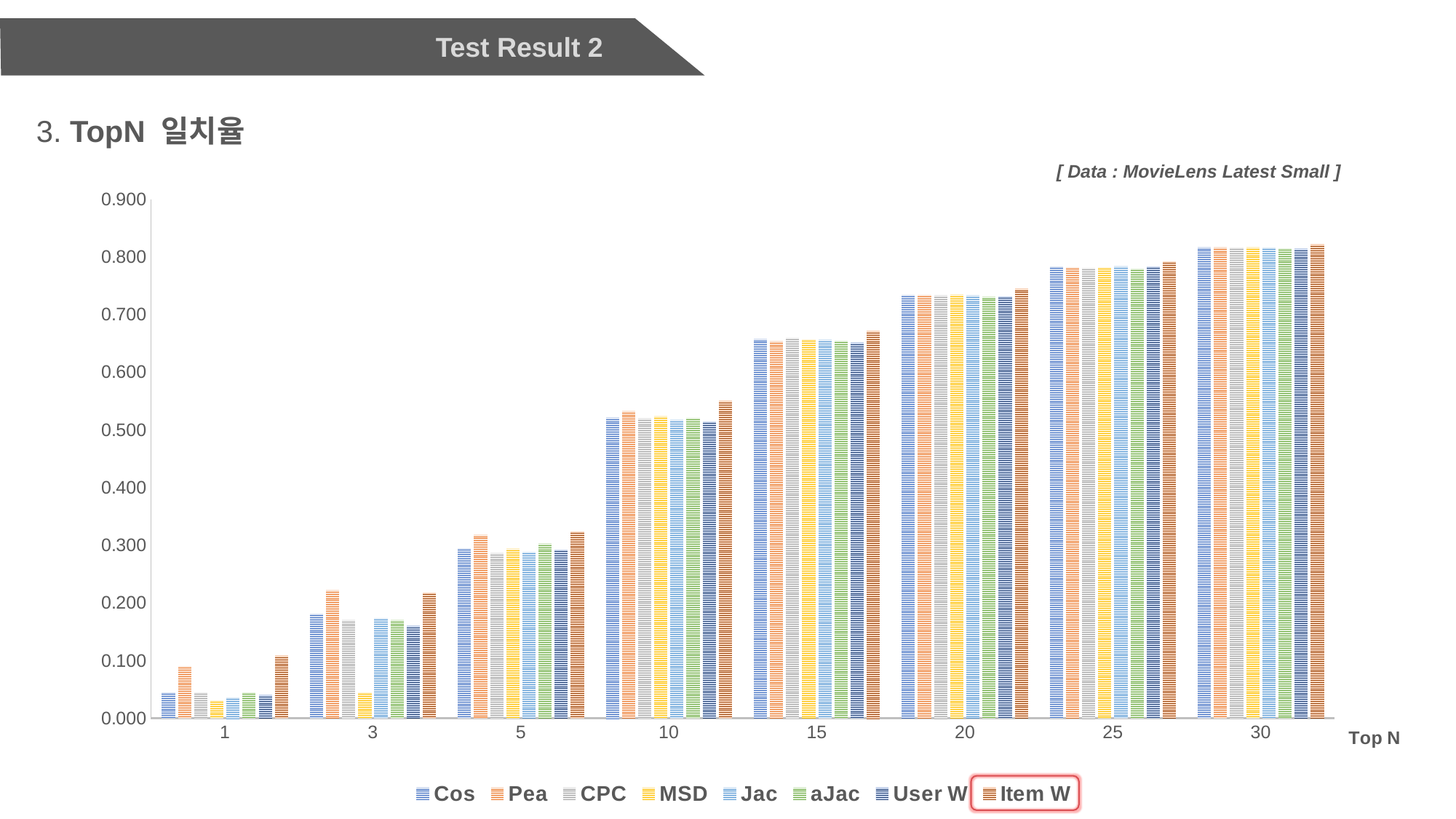

Test Result 2
3. TopN 일치율
[ Data : MovieLens Latest Small ]

### Chart

| Category | Cos | Pea | CPC | MSD | Jac | aJac | User W | Item W |
|---|---|---|---|---|---|---|---|---|
| 1 | 0.04545455 | 0.09090909 | 0.04545455 | 0.03181818 | 0.03636364 | 0.04545455 | 0.04090909 | 0.1090909 |
| 3 | 0.1818182 | 0.2227273 | 0.1712121 | 0.04545455 | 0.1742424 | 0.1712121 | 0.1606061 | 0.2181818 |
| 5 | 0.2954545 | 0.3190909 | 0.2872727 | 0.2945455 | 0.2890909 | 0.3036364 | 0.2927273 | 0.3245455 |
| 10 | 0.5222727 | 0.5336364 | 0.5209091 | 0.5245455 | 0.5181818 | 0.5213636 | 0.5154545 | 0.5509091 |
| 15 | 0.6587879 | 0.6548485 | 0.660303 | 0.6575758 | 0.6572727 | 0.6554545 | 0.6518182 | 0.6721212 |
| 20 | 0.7347727 | 0.7347727 | 0.7340909 | 0.7352273 | 0.7343182 | 0.7320455 | 0.7325 | 0.7459091 |
| 25 | 0.7841818 | 0.7829091 | 0.7816364 | 0.7830909 | 0.7843636 | 0.7803636 | 0.784 | 0.7930909 |
| 30 | 0.8178788 | 0.8177273 | 0.8166667 | 0.8174242 | 0.8169697 | 0.8159091 | 0.815 | 0.8224242 |